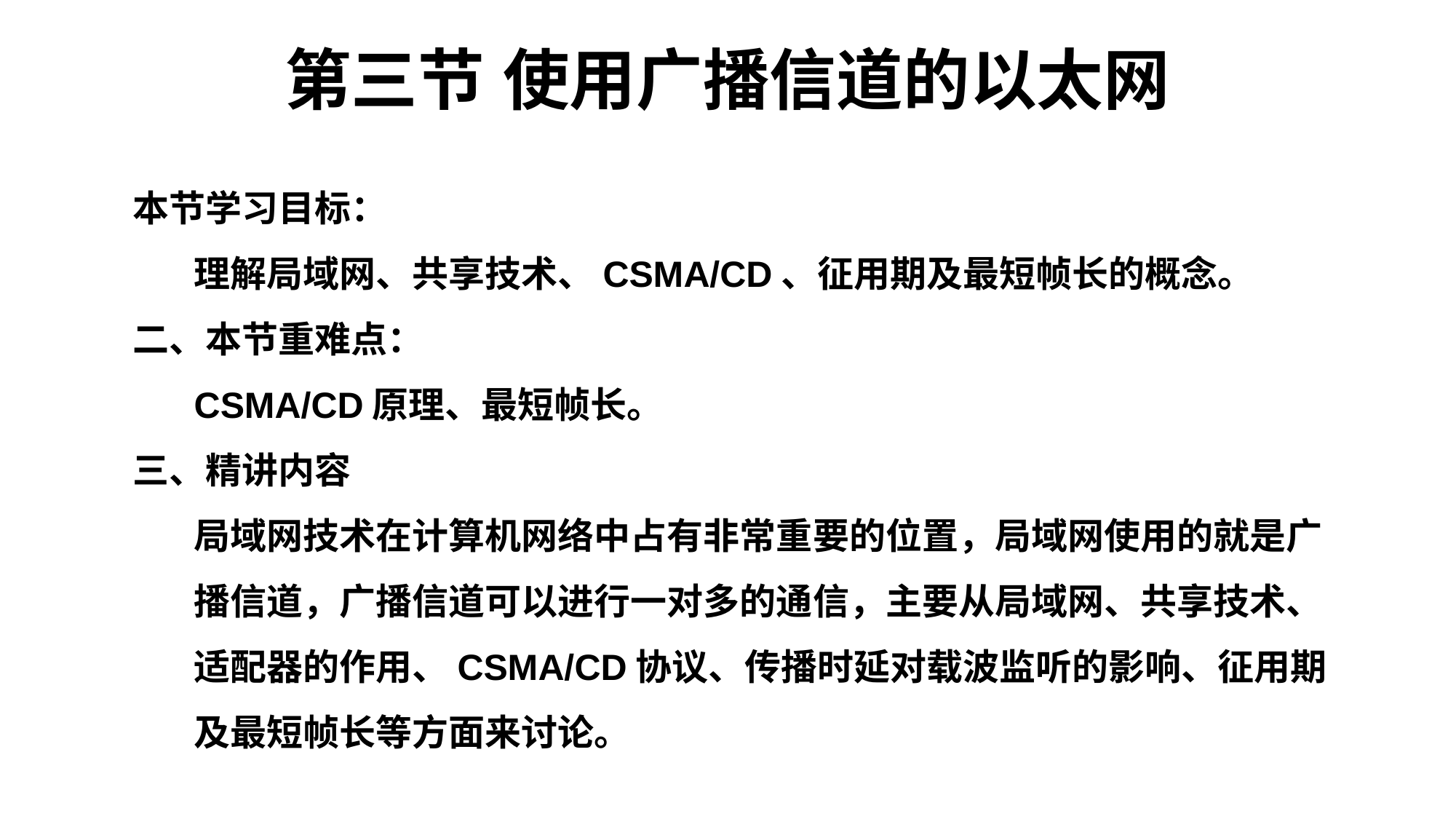

# 第三节	使用广播信道的以太网
本节学习目标：
	理解局域网、共享技术、CSMA/CD、征用期及最短帧长的概念。
二、本节重难点：
	CSMA/CD原理、最短帧长。
三、精讲内容
	局域网技术在计算机网络中占有非常重要的位置，局域网使用的就是广播信道，广播信道可以进行一对多的通信，主要从局域网、共享技术、适配器的作用、CSMA/CD协议、传播时延对载波监听的影响、征用期及最短帧长等方面来讨论。